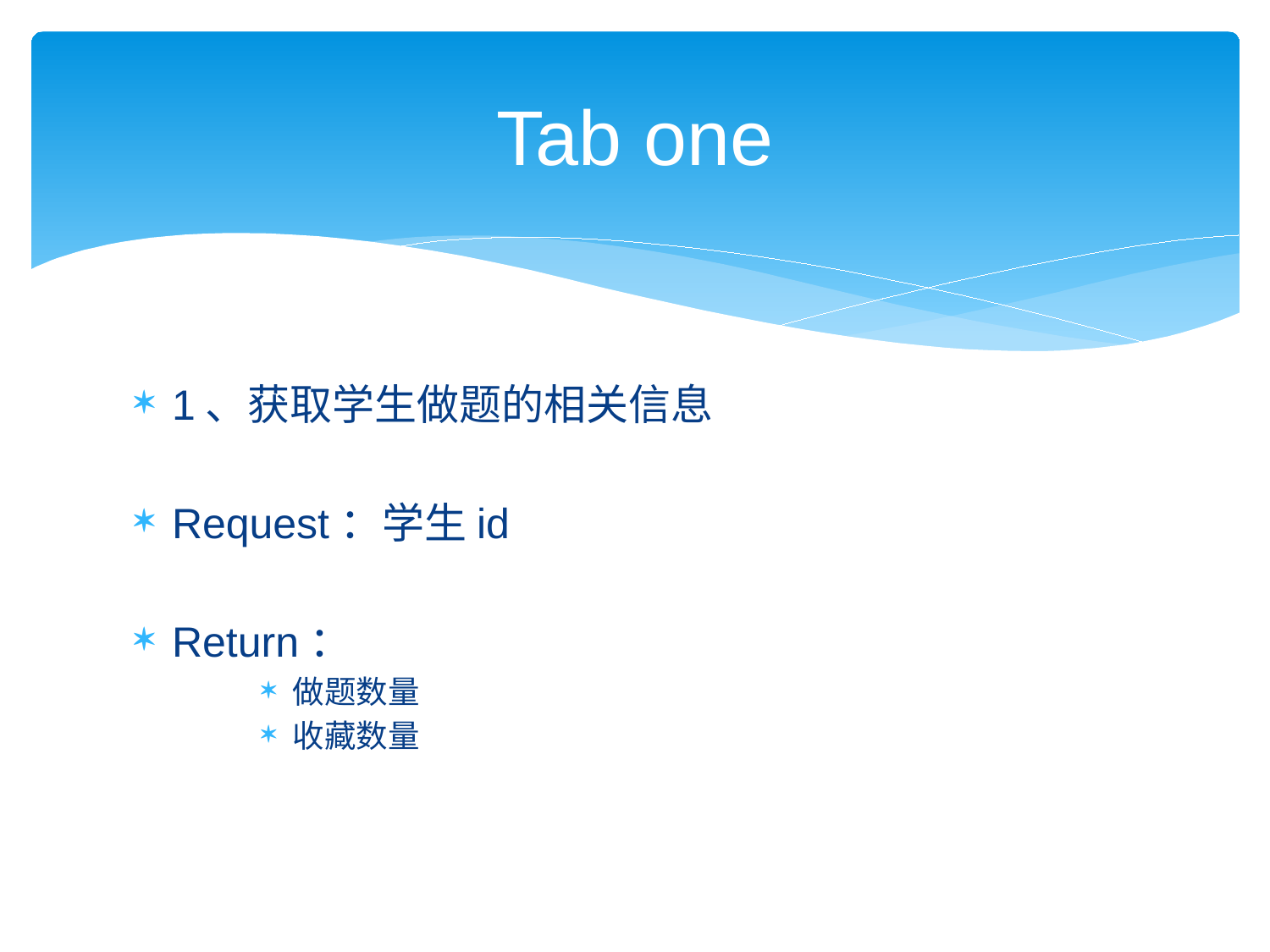

# Tab one
1、获取学生做题的相关信息

Request：学生id

Return：
做题数量
收藏数量